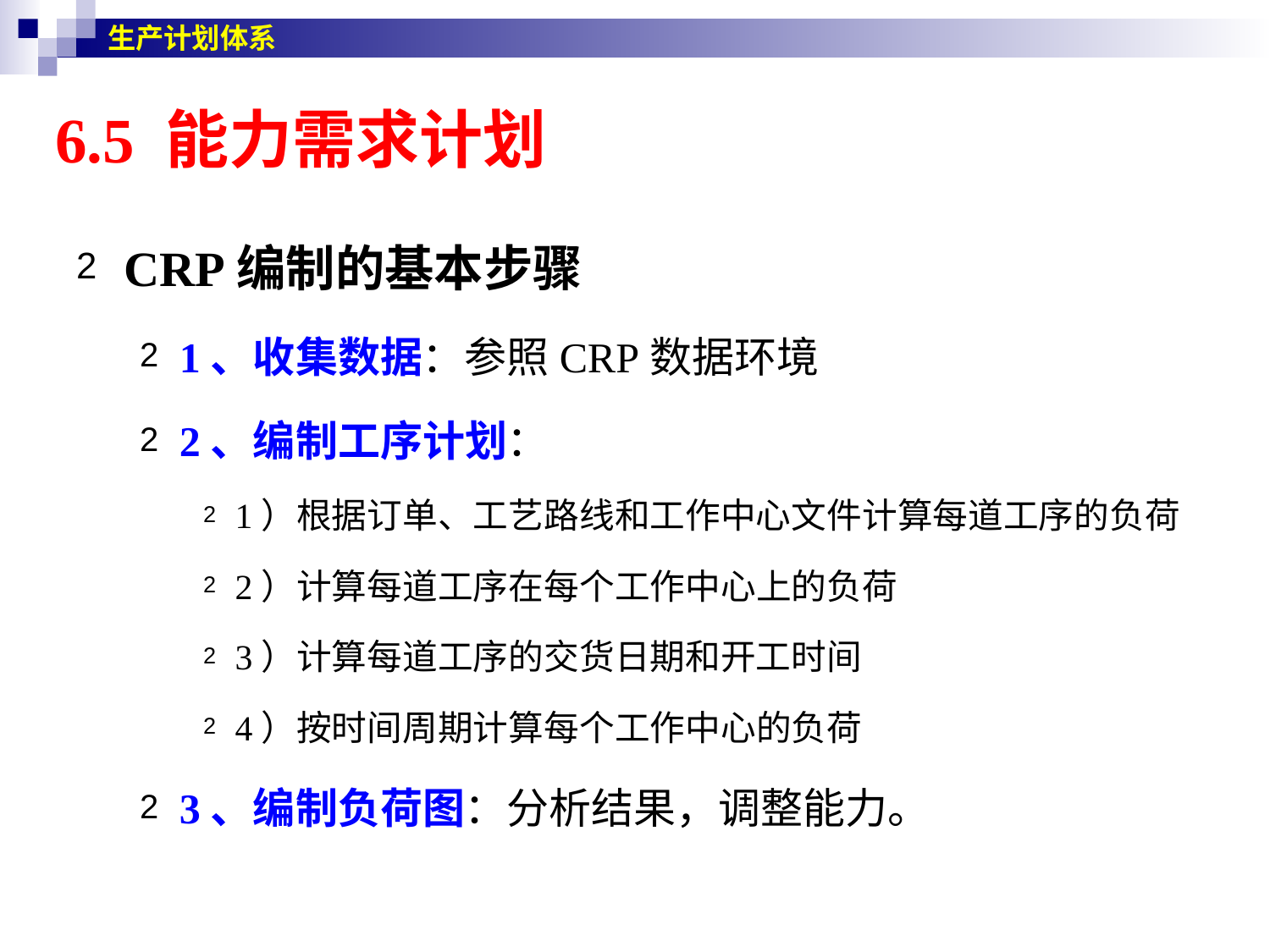

生产计划体系
# 6.5 能力需求计划
CRP编制的基本步骤
1、收集数据：参照CRP数据环境
2、编制工序计划：
1）根据订单、工艺路线和工作中心文件计算每道工序的负荷
2）计算每道工序在每个工作中心上的负荷
3）计算每道工序的交货日期和开工时间
4）按时间周期计算每个工作中心的负荷
3、编制负荷图：分析结果，调整能力。